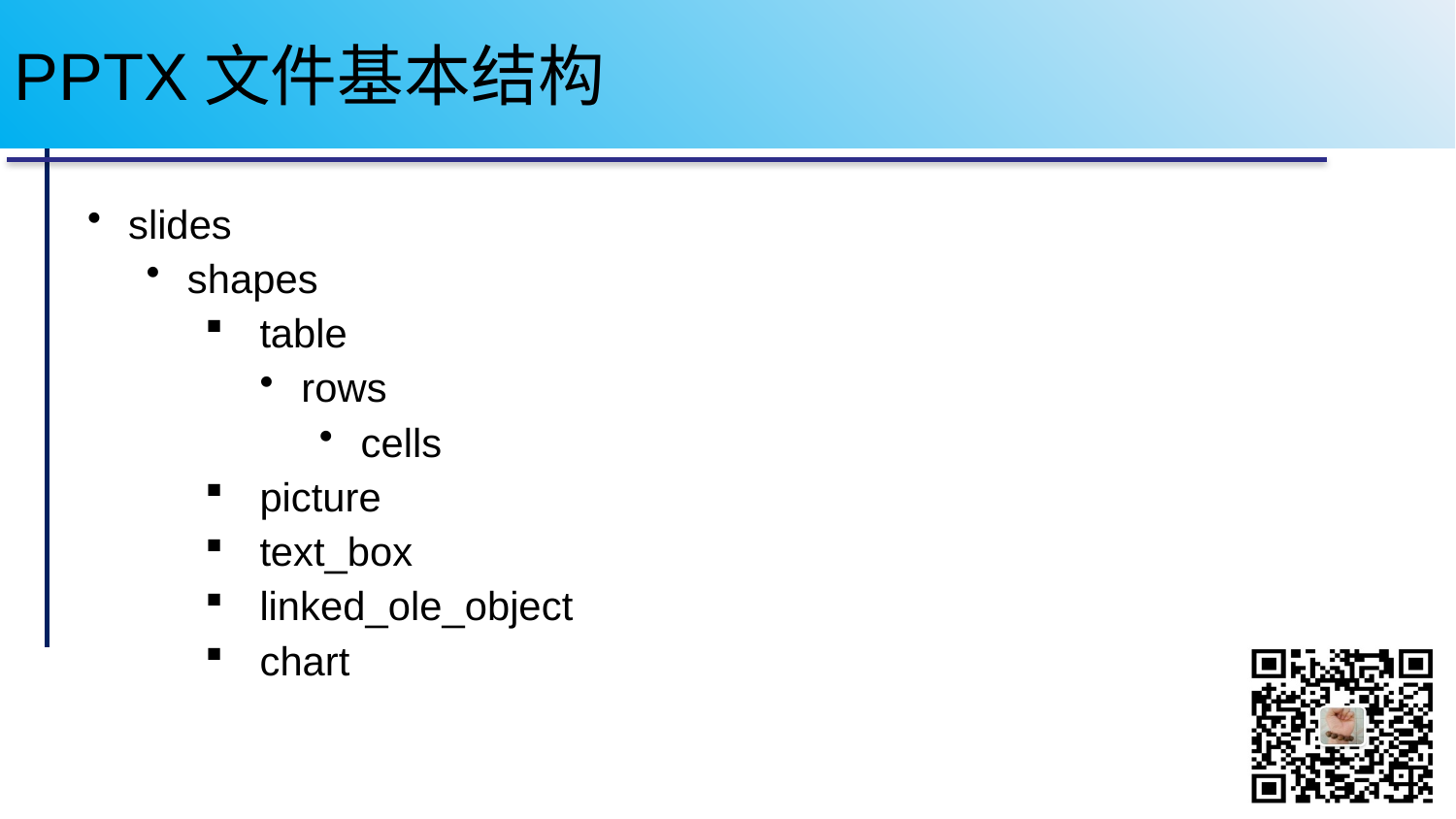

# PPTX文件基本结构
slides
shapes
table
rows
cells
picture
text_box
linked_ole_object
chart